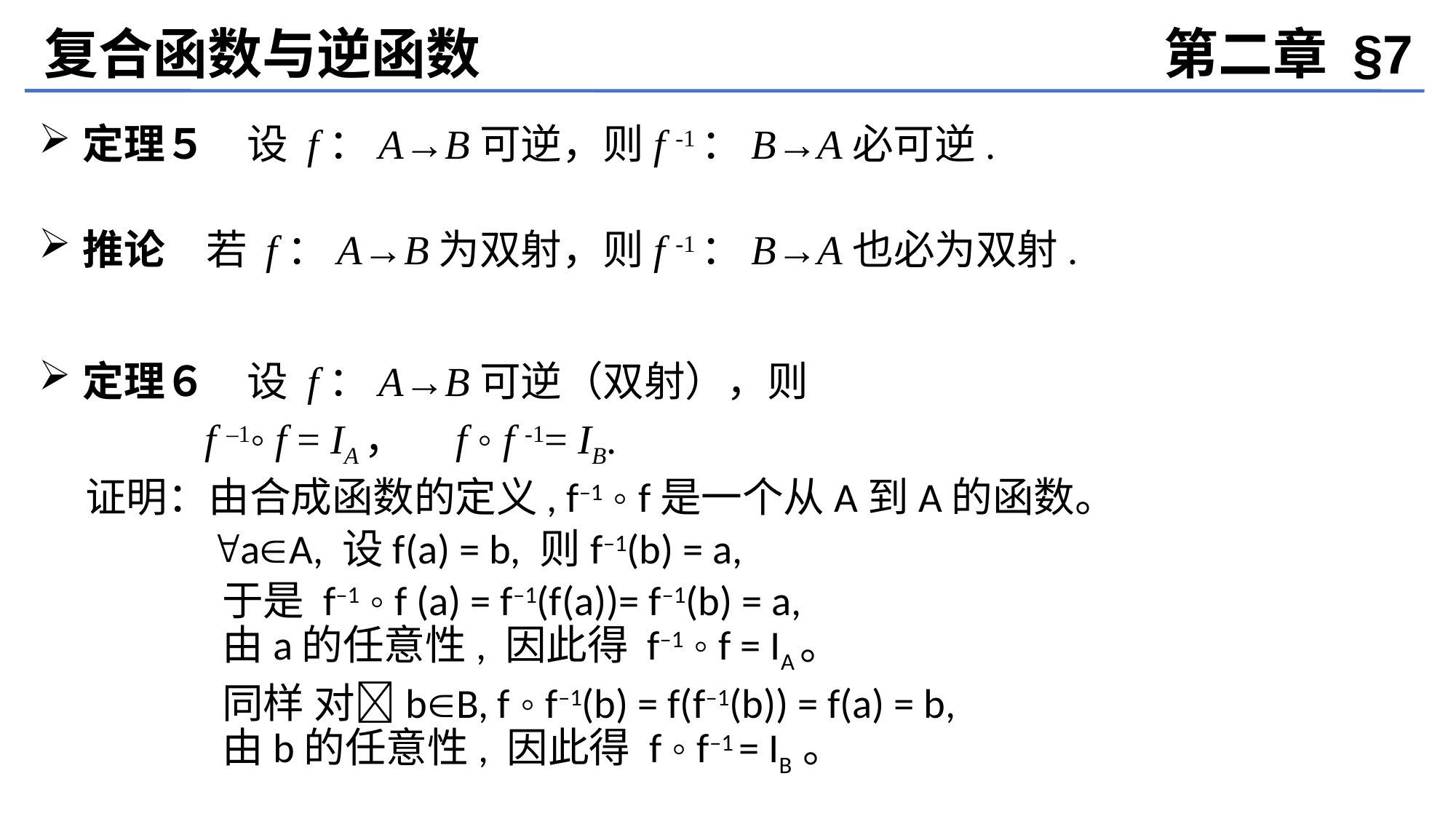

复合函数与逆函数
第二章 §7
定理５　设 f：A→B可逆，则f -1：B→A必可逆.

推论　若 f：A→B为双射，则f -1：B→A也必为双射.

定理６　设 f：A→B可逆（双射），则
                f –1◦ f = IA，　f ◦ f -1= IB.
    证明：由合成函数的定义, f–1 ◦ f是一个从A到A的函数。
               ∀a∈A, 设f(a) = b, 则f–1(b) = a,
	              于是 f–1 ◦ f (a) = f–1(f(a))= f–1(b) = a,
	              由a的任意性, 因此得 f–1 ◦ f = IA。
	              同样 对∀b∈B, f ◦ f–1(b) = f(f–1(b)) = f(a) = b,
	              由b的任意性, 因此得 f ◦ f–1 = IB 。